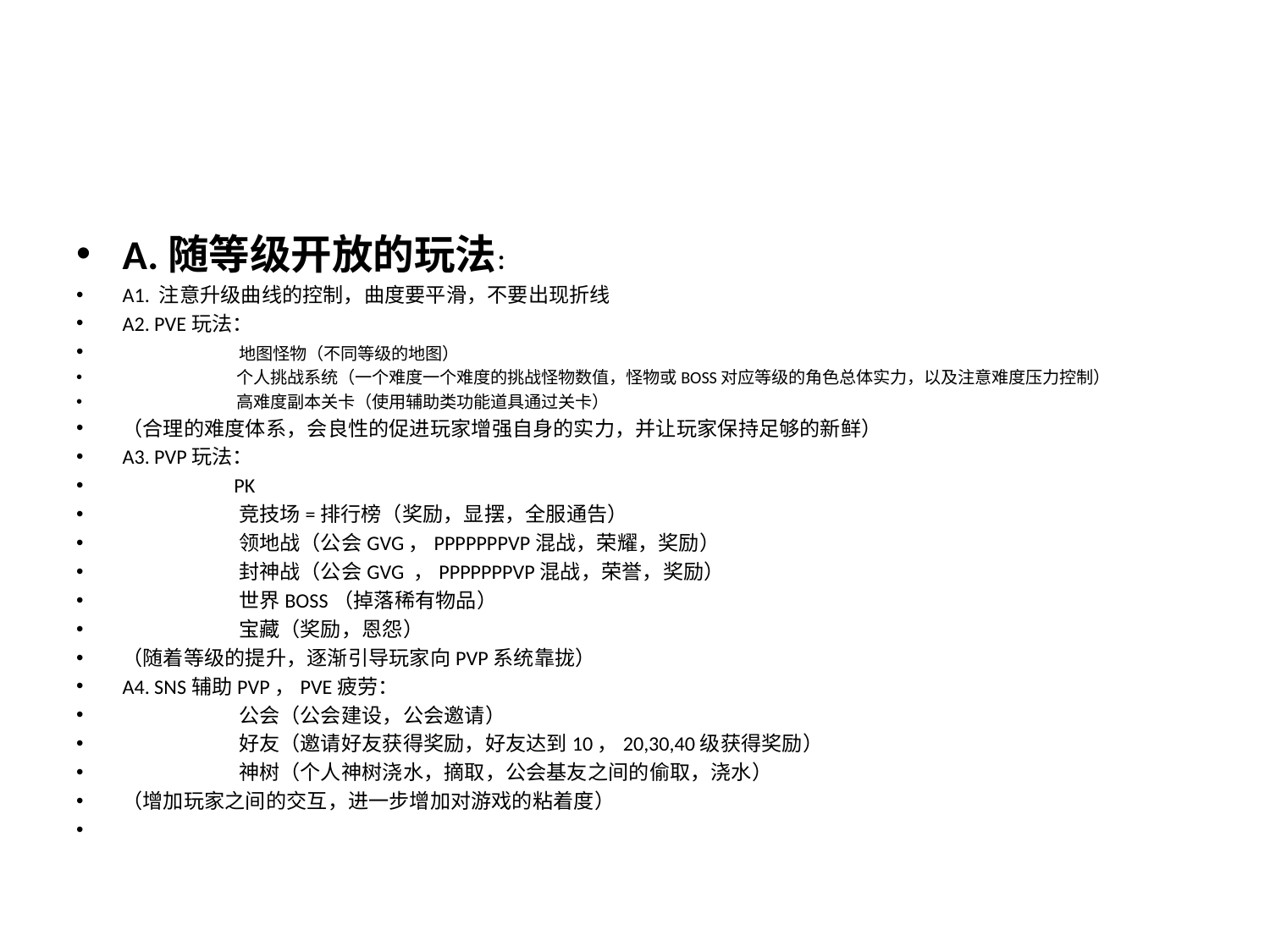

A.随等级开放的玩法：
A1. 注意升级曲线的控制，曲度要平滑，不要出现折线
A2. PVE玩法：
                        地图怪物（不同等级的地图）
                             个人挑战系统（一个难度一个难度的挑战怪物数值，怪物或BOSS对应等级的角色总体实力，以及注意难度压力控制）
                             高难度副本关卡（使用辅助类功能道具通过关卡）
（合理的难度体系，会良性的促进玩家增强自身的实力，并让玩家保持足够的新鲜）
A3. PVP玩法：
                        PK
                        竞技场=排行榜（奖励，显摆，全服通告）
                        领地战（公会GVG，PPPPPPPVP混战，荣耀，奖励）
                        封神战（公会GVG ，PPPPPPPVP混战，荣誉，奖励）
                        世界BOSS（掉落稀有物品）
                        宝藏（奖励，恩怨）
（随着等级的提升，逐渐引导玩家向PVP系统靠拢）
A4. SNS辅助PVP，PVE疲劳：
                        公会（公会建设，公会邀请）
                        好友（邀请好友获得奖励，好友达到10，20,30,40级获得奖励）
                        神树（个人神树浇水，摘取，公会基友之间的偷取，浇水）
（增加玩家之间的交互，进一步增加对游戏的粘着度）